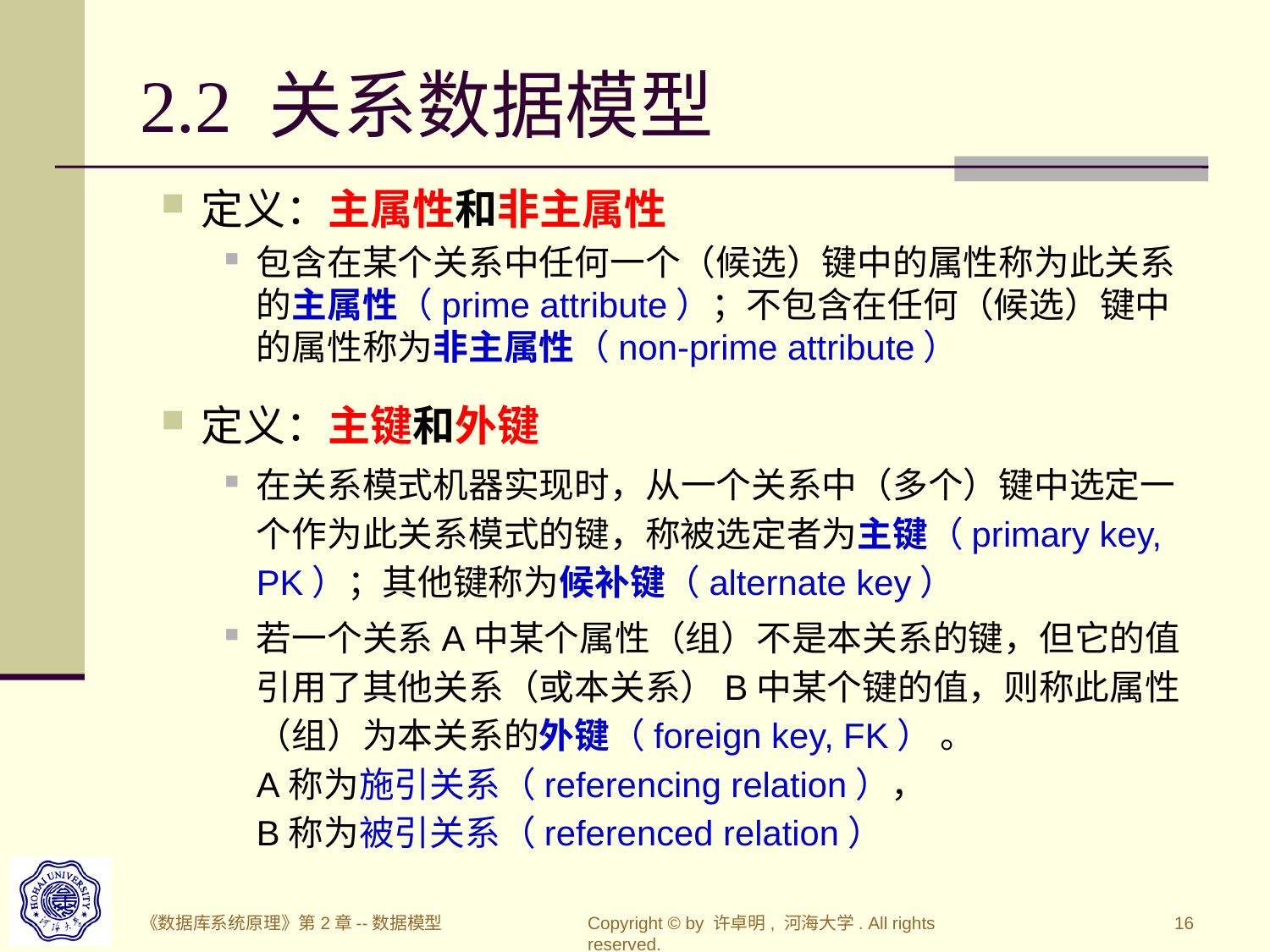

# 2.2 关系数据模型
定义：主属性和非主属性
包含在某个关系中任何一个（候选）键中的属性称为此关系的主属性（prime attribute）；不包含在任何（候选）键中的属性称为非主属性（non-prime attribute）
定义：主键和外键
在关系模式机器实现时，从一个关系中（多个）键中选定一个作为此关系模式的键，称被选定者为主键（primary key, PK）；其他键称为候补键（alternate key）
若一个关系A中某个属性（组）不是本关系的键，但它的值引用了其他关系（或本关系）B中某个键的值，则称此属性（组）为本关系的外键（foreign key, FK） 。
A称为施引关系（referencing relation），
B称为被引关系（referenced relation）
《数据库系统原理》第2章--数据模型
Copyright © by 许卓明, 河海大学. All rights reserved.
16